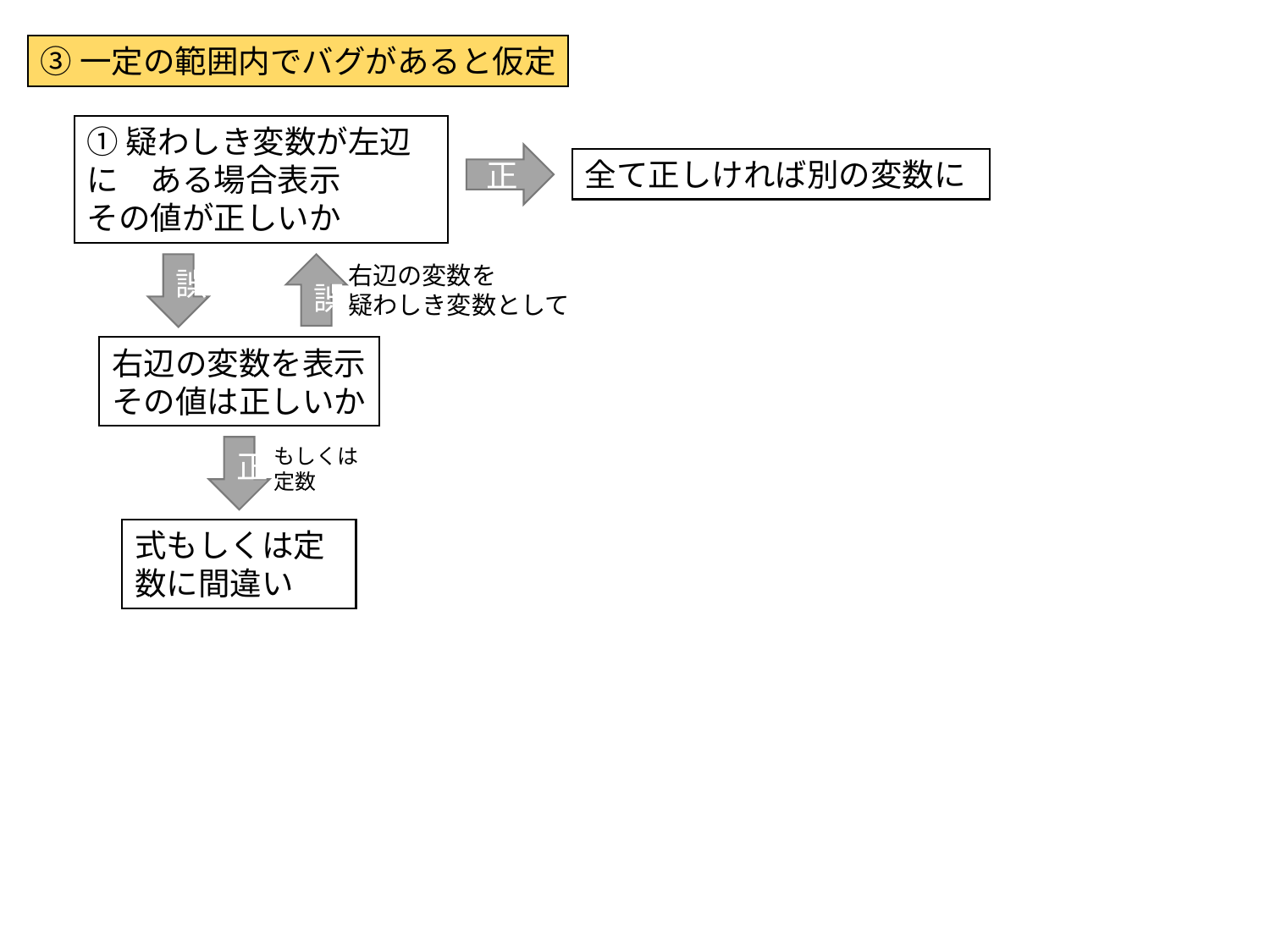

③一定の範囲内でバグがあると仮定
①疑わしき変数が左辺に　ある場合表示
その値が正しいか
正
全て正しければ別の変数に
右辺の変数を
疑わしき変数として
誤
誤
右辺の変数を表示
その値は正しいか
正
もしくは
定数
式もしくは定数に間違い